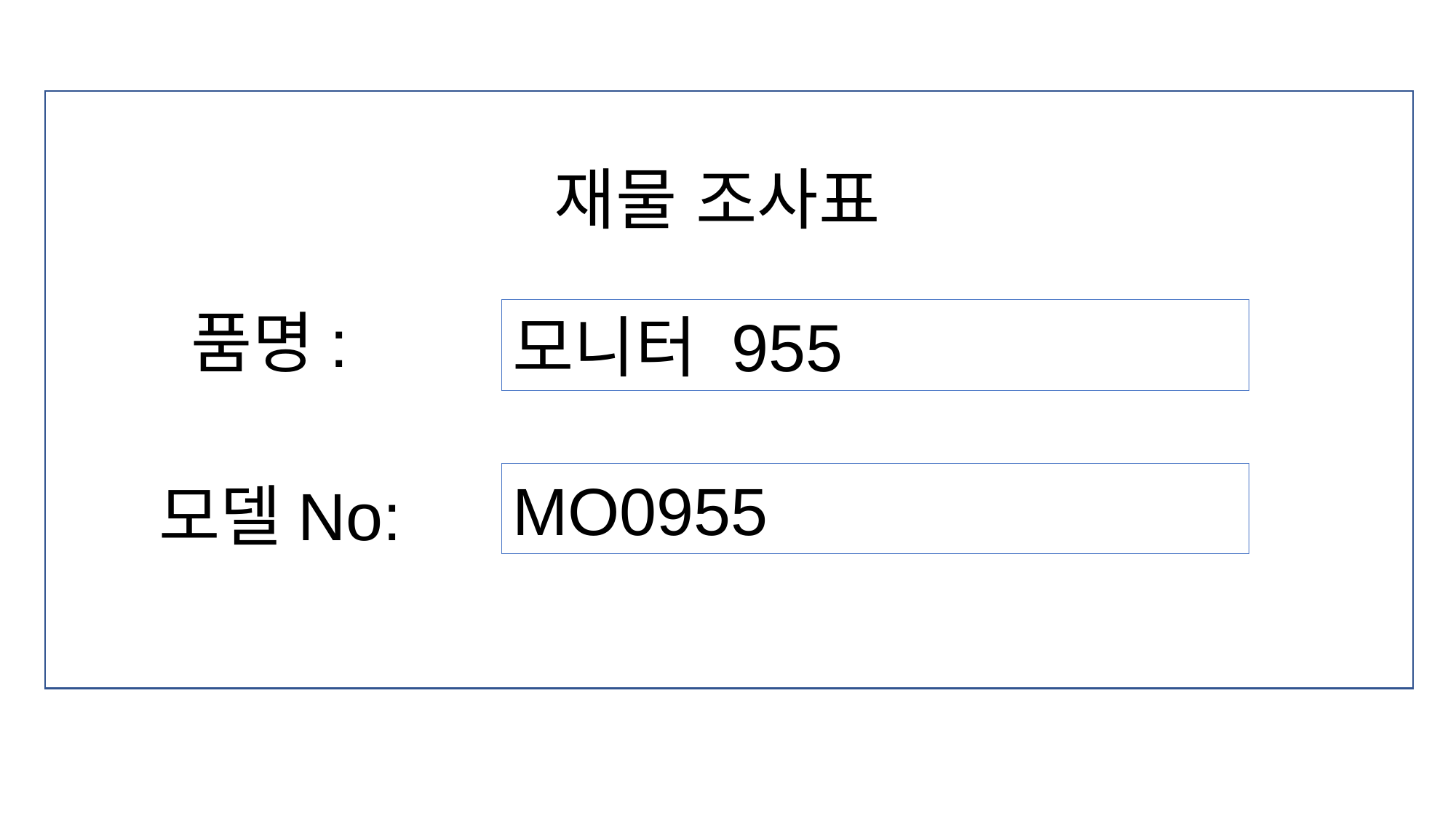

재물 조사표
품명:
모니터 955
MO0955
모델No: